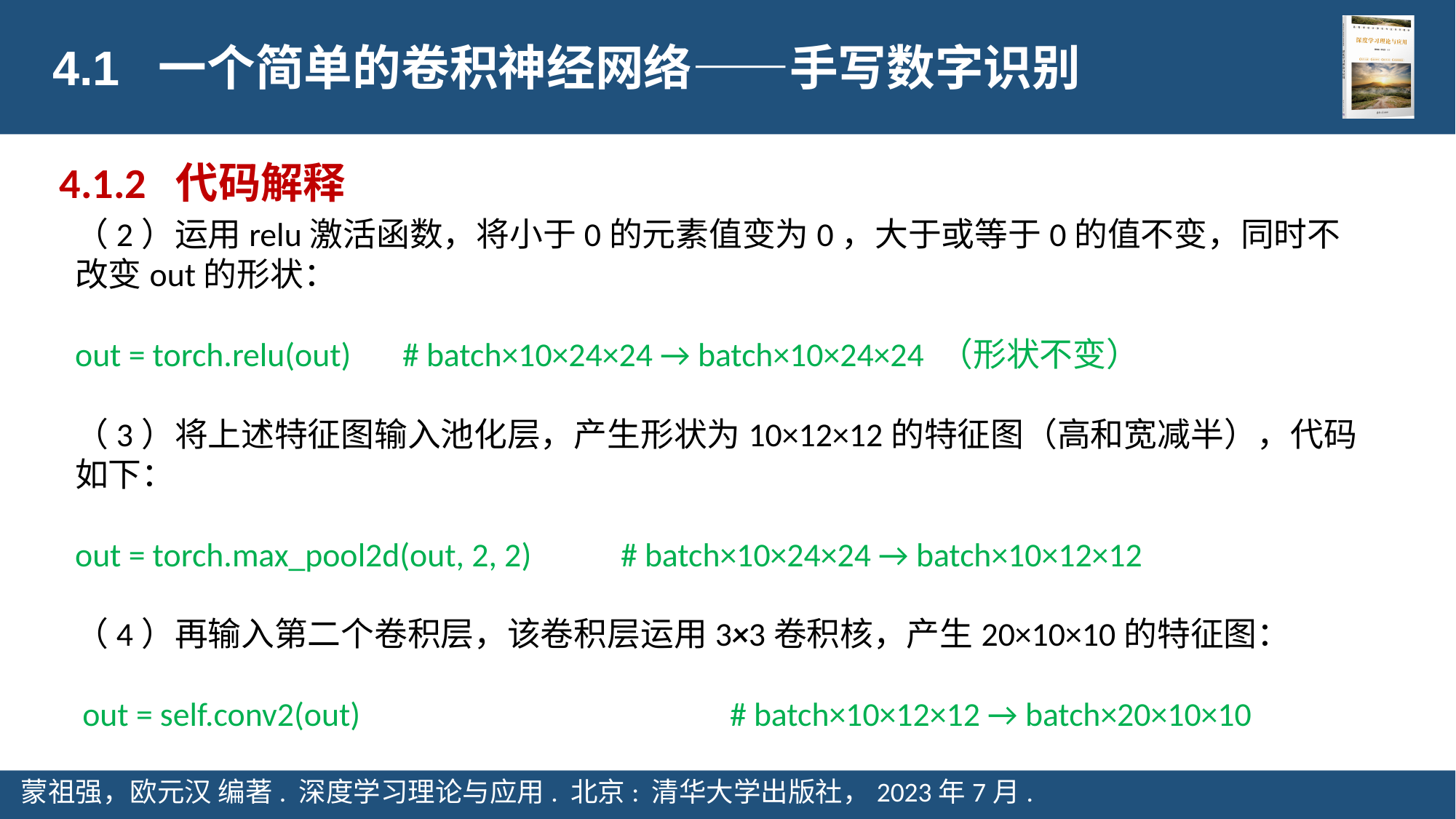

4.1  一个简单的卷积神经网络——手写数字识别
4.1.2  代码解释
（2）运用relu激活函数，将小于0的元素值变为0，大于或等于0的值不变，同时不改变out的形状：

out = torch.relu(out) 	# batch×10×24×24 → batch×10×24×24 （形状不变）

（3）将上述特征图输入池化层，产生形状为10×12×12的特征图（高和宽减半），代码如下：

out = torch.max_pool2d(out, 2, 2) 	# batch×10×24×24 → batch×10×12×12

（4）再输入第二个卷积层，该卷积层运用3×3卷积核，产生20×10×10的特征图：

 out = self.conv2(out) 				# batch×10×12×12 → batch×20×10×10